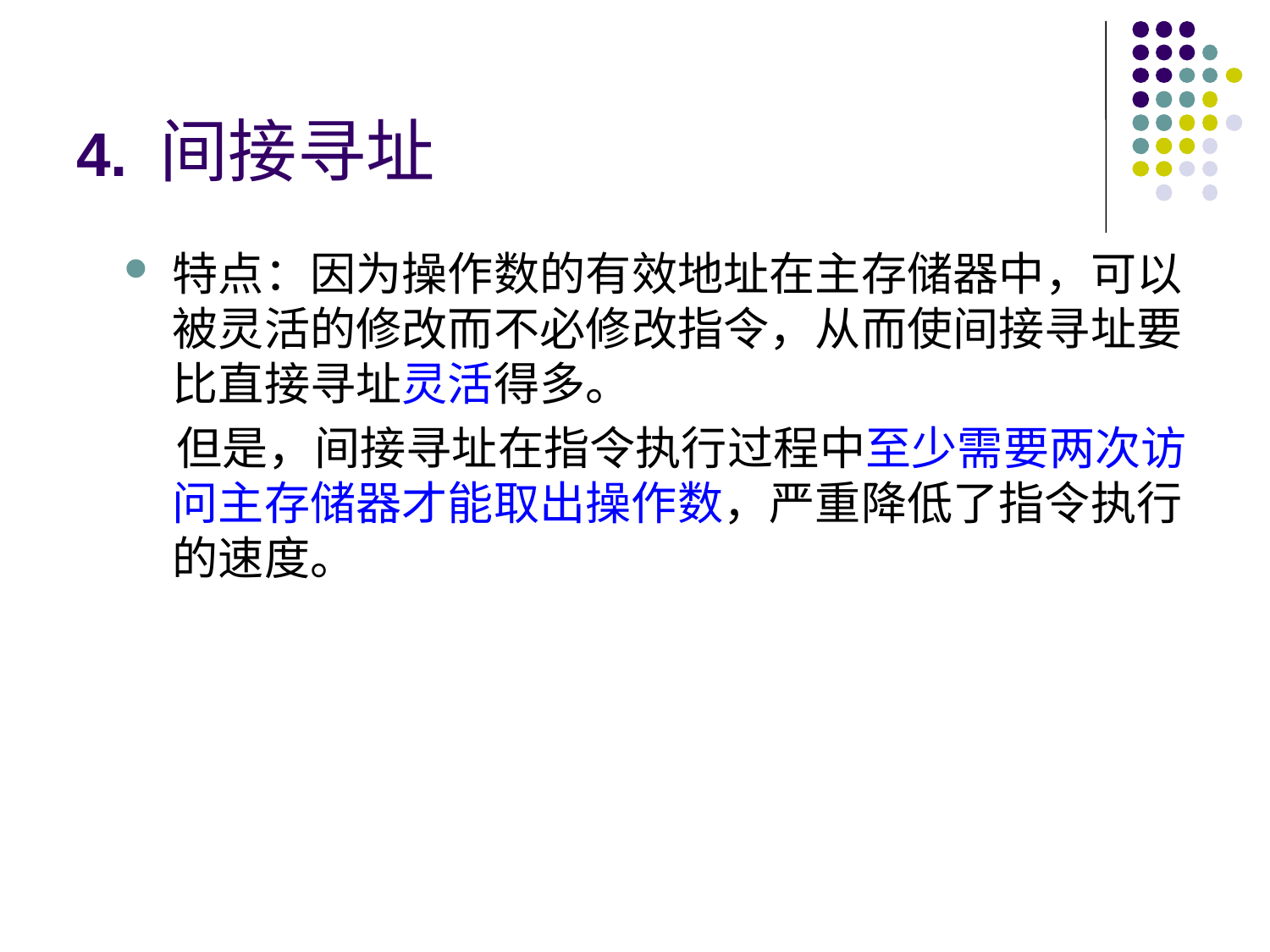

# 4. 间接寻址
特点：因为操作数的有效地址在主存储器中，可以被灵活的修改而不必修改指令，从而使间接寻址要比直接寻址灵活得多。
    但是，间接寻址在指令执行过程中至少需要两次访问主存储器才能取出操作数，严重降低了指令执行的速度。

49